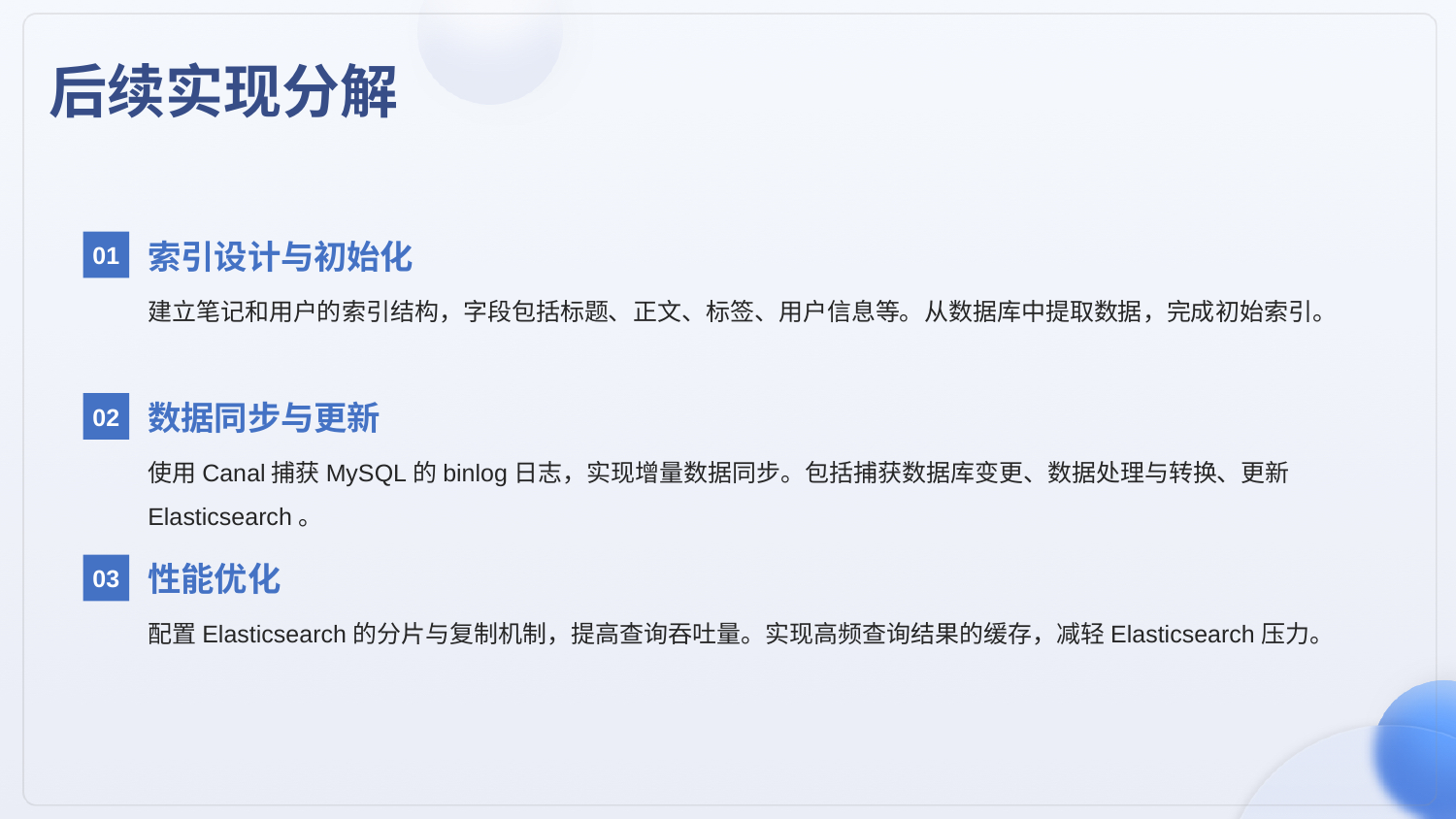

后续实现分解
01
索引设计与初始化
建立笔记和用户的索引结构，字段包括标题、正文、标签、用户信息等。从数据库中提取数据，完成初始索引。
02
数据同步与更新
使用Canal捕获MySQL的binlog日志，实现增量数据同步。包括捕获数据库变更、数据处理与转换、更新Elasticsearch。
03
性能优化
配置Elasticsearch的分片与复制机制，提高查询吞吐量。实现高频查询结果的缓存，减轻Elasticsearch压力。